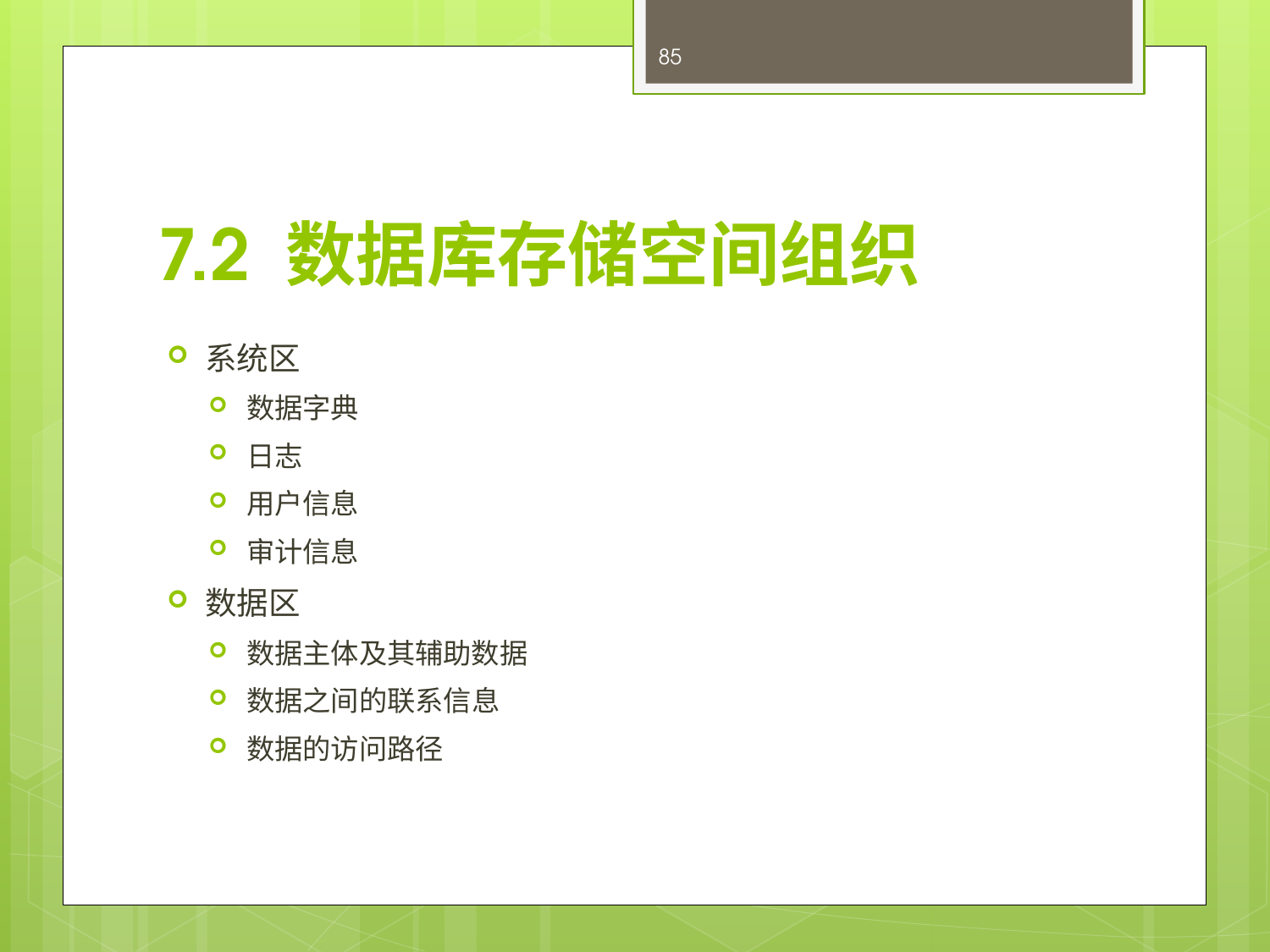

85
# 7.2 数据库存储空间组织
系统区
数据字典
日志
用户信息
审计信息
数据区
数据主体及其辅助数据
数据之间的联系信息
数据的访问路径